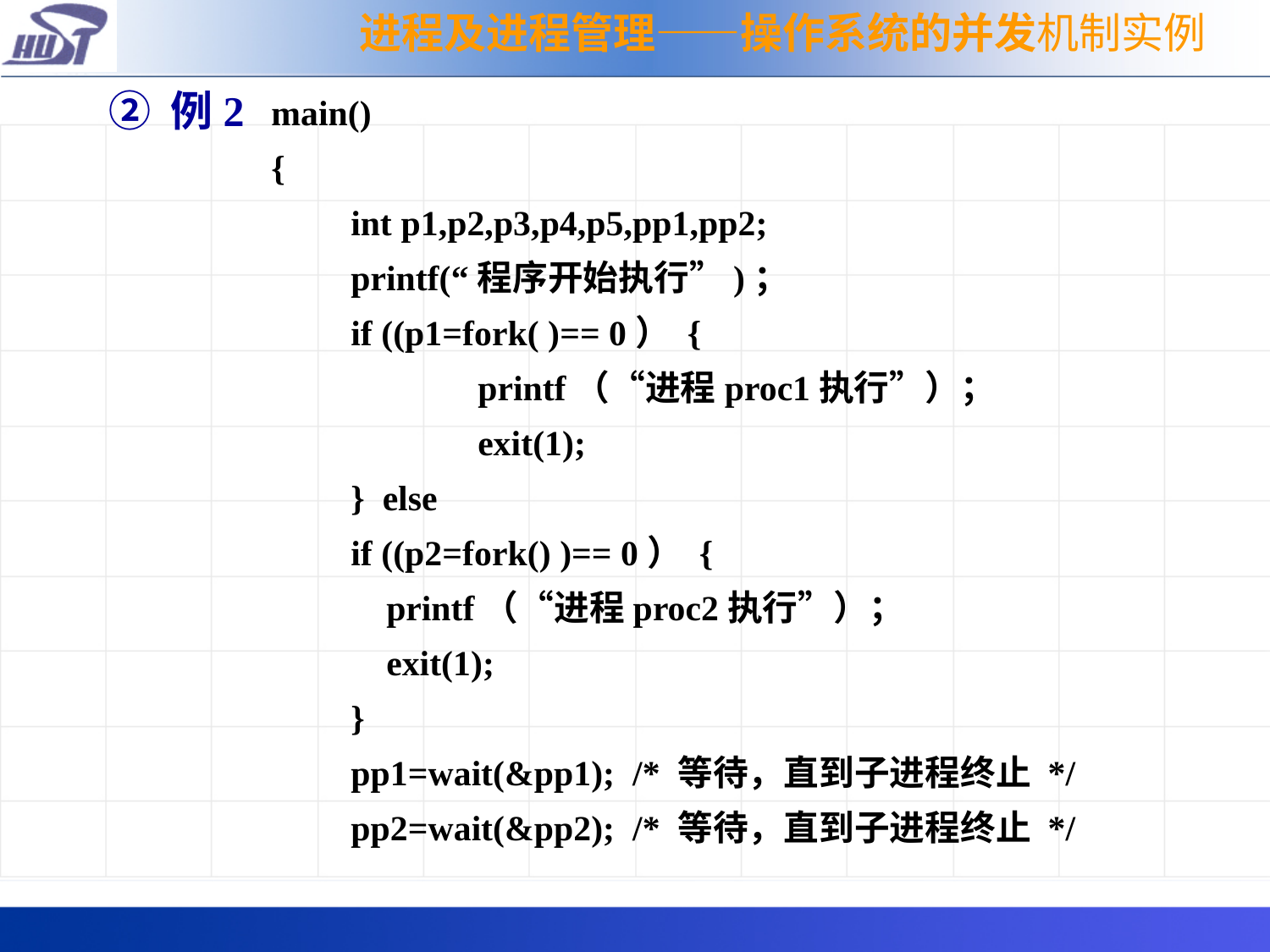

进程及进程管理——操作系统的并发机制实例
② 例2

main()
{
	int p1,p2,p3,p4,p5,pp1,pp2;
	printf(“程序开始执行”)；
	if ((p1=fork( )== 0） {
		printf（“进程proc1执行”）；
		exit(1);
	}  else
	if ((p2=fork() )== 0） {
	    printf（“进程proc2执行”）；
	    exit(1);
	}
      	pp1=wait(&pp1);  /* 等待，直到子进程终止 */
	pp2=wait(&pp2);  /* 等待，直到子进程终止 */